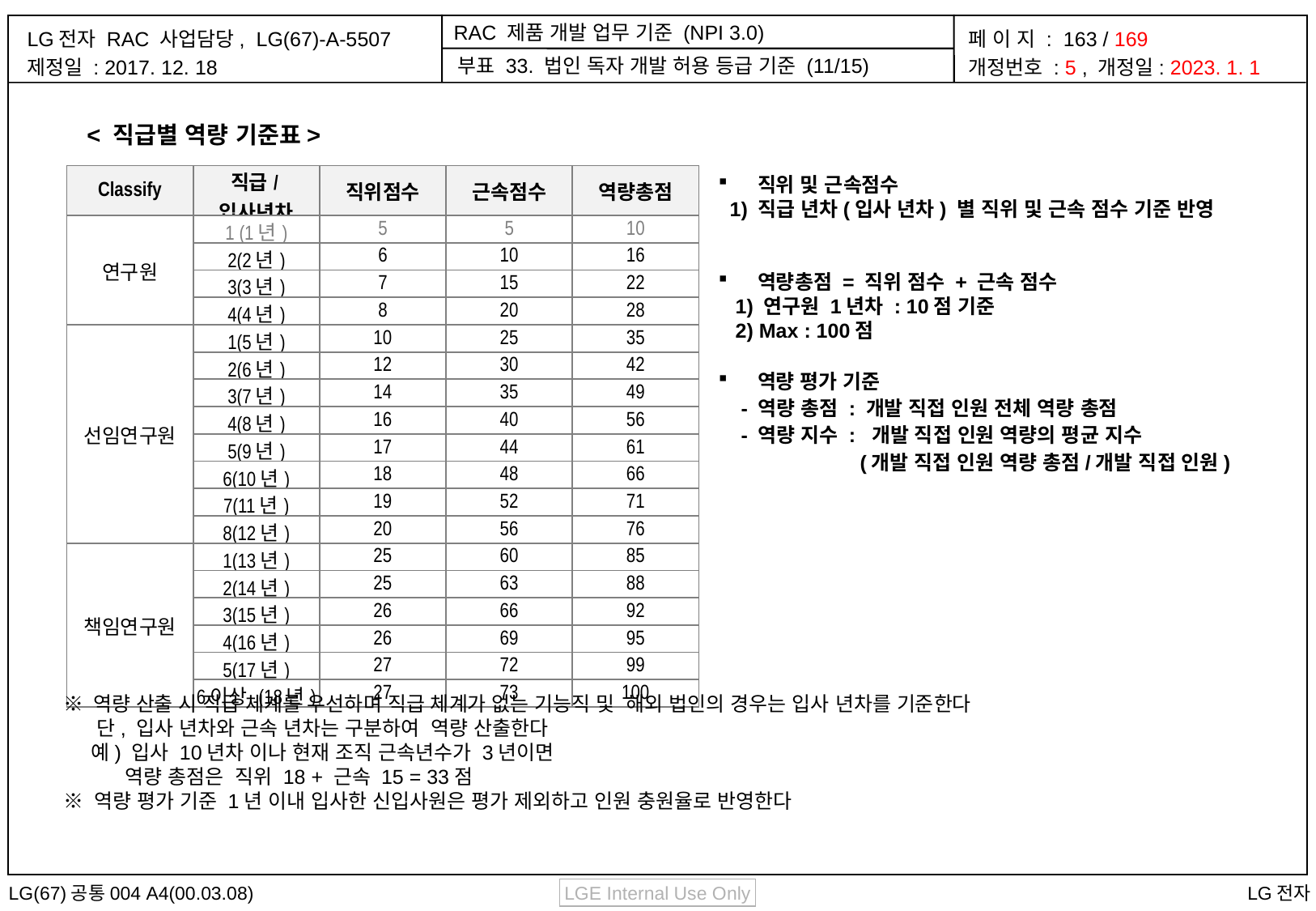

부표 33. 법인 독자 개발 허용 등급 기준 (11/15)
< 직급별 역량 기준표>
| Classify | 직급/입사년차 | 직위점수 | 근속점수 | 역량총점 |
| --- | --- | --- | --- | --- |
| 연구원 | 1 (1년) | 5 | 5 | 10 |
|  | 2(2년) | 6 | 10 | 16 |
|  | 3(3년) | 7 | 15 | 22 |
|  | 4(4년) | 8 | 20 | 28 |
| 선임연구원 | 1(5년) | 10 | 25 | 35 |
|  | 2(6년) | 12 | 30 | 42 |
|  | 3(7년) | 14 | 35 | 49 |
|  | 4(8년) | 16 | 40 | 56 |
|  | 5(9년) | 17 | 44 | 61 |
|  | 6(10년) | 18 | 48 | 66 |
|  | 7(11년) | 19 | 52 | 71 |
|  | 8(12년) | 20 | 56 | 76 |
| 책임연구원 | 1(13년) | 25 | 60 | 85 |
|  | 2(14년) | 25 | 63 | 88 |
|  | 3(15년) | 26 | 66 | 92 |
|  | 4(16년) | 26 | 69 | 95 |
|  | 5(17년) | 27 | 72 | 99 |
|  | 6이상 (18년) | 27 | 73 | 100 |
 직위 및 근속점수
  1) 직급 년차(입사 년차) 별 직위 및 근속 점수 기준 반영

 역량총점 = 직위 점수 + 근속 점수
   1) 연구원 1년차 : 10점 기준
   2) Max : 100점

 역량 평가 기준
    - 역량 총점 : 개발 직접 인원 전체 역량 총점
    - 역량 지수 :  개발 직접 인원 역량의 평균 지수
                         (개발 직접 인원 역량 총점/개발 직접 인원)

※ 역량 산출 시 직급 체계를 우선하며 직급 체계가 없는 기능직 및  해외 법인의 경우는 입사 년차를 기준한다
     단, 입사 년차와 근속 년차는 구분하여  역량 산출한다
    예) 입사 10년차 이나 현재 조직 근속년수가 3년이면
          역량 총점은  직위 18 + 근속 15 = 33점
※ 역량 평가 기준 1년 이내 입사한 신입사원은 평가 제외하고 인원 충원율로 반영한다